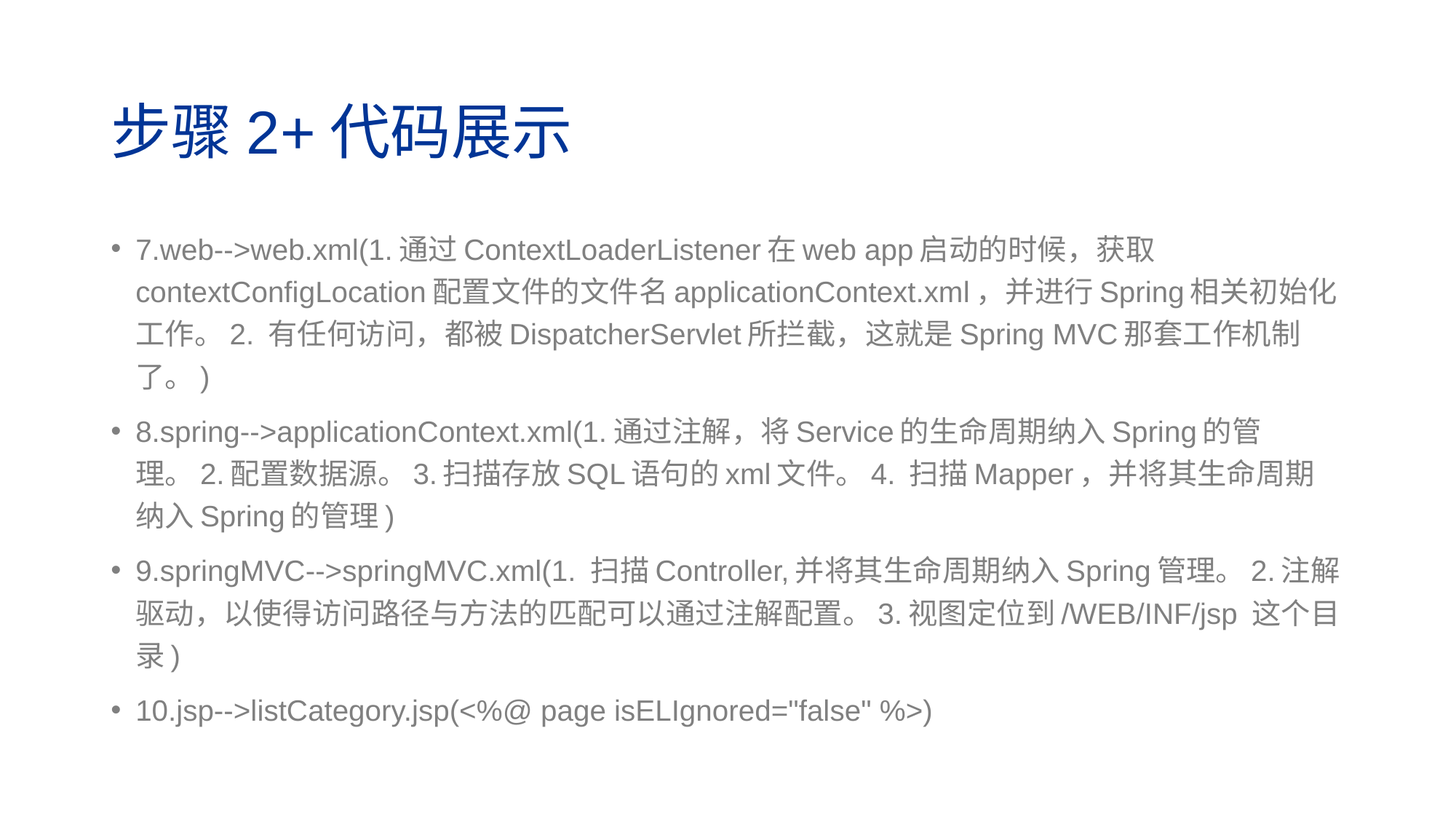

# 步骤2+代码展示
7.web-->web.xml(1.通过ContextLoaderListener在web app启动的时候，获取contextConfigLocation配置文件的文件名applicationContext.xml，并进行Spring相关初始化工作。2. 有任何访问，都被DispatcherServlet所拦截，这就是Spring MVC那套工作机制了。)
8.spring-->applicationContext.xml(1.通过注解，将Service的生命周期纳入Spring的管理。2.配置数据源。3.扫描存放SQL语句的xml文件。4. 扫描Mapper，并将其生命周期纳入Spring的管理)
9.springMVC-->springMVC.xml(1. 扫描Controller,并将其生命周期纳入Spring管理。2.注解驱动，以使得访问路径与方法的匹配可以通过注解配置。3.视图定位到/WEB/INF/jsp 这个目录)
10.jsp-->listCategory.jsp(<%@ page isELIgnored="false" %>)